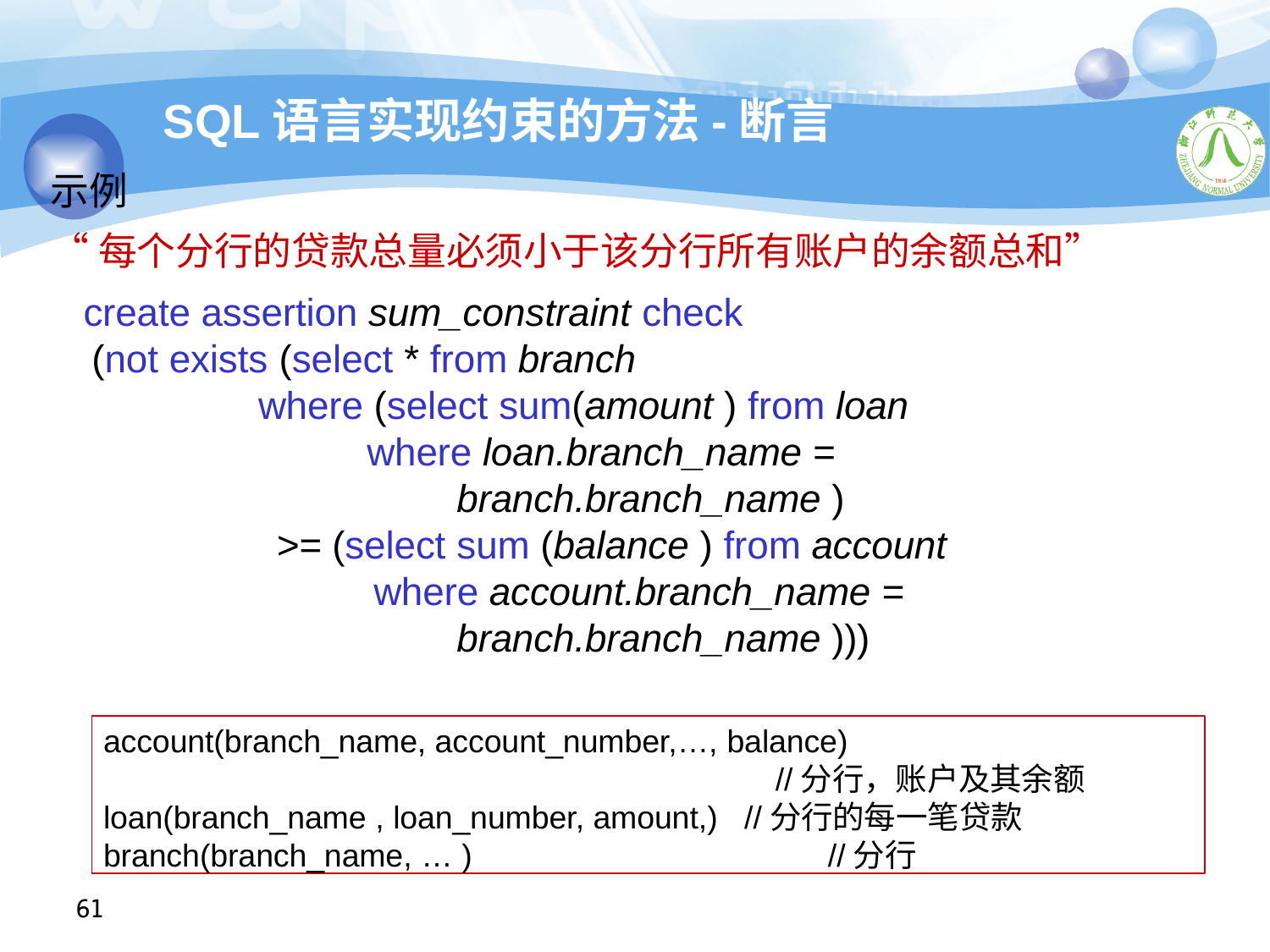

# SQL语言实现约束的方法-断言
示例
“每个分行的贷款总量必须小于该分行所有账户的余额总和”
create assertion sum_constraint check
(not exists (select * from branch
where (select sum(amount ) from loan
where loan.branch_name =  branch.branch_name )
>= (select sum (balance ) from account
where account.branch_name =  branch.branch_name )))
account(branch_name, account_number,…, balance)
                                                                            //分行，账户及其余额
loan(branch_name , loan_number, amount,)   //分行的每一笔贷款 branch(branch_name, … )	//分行
61